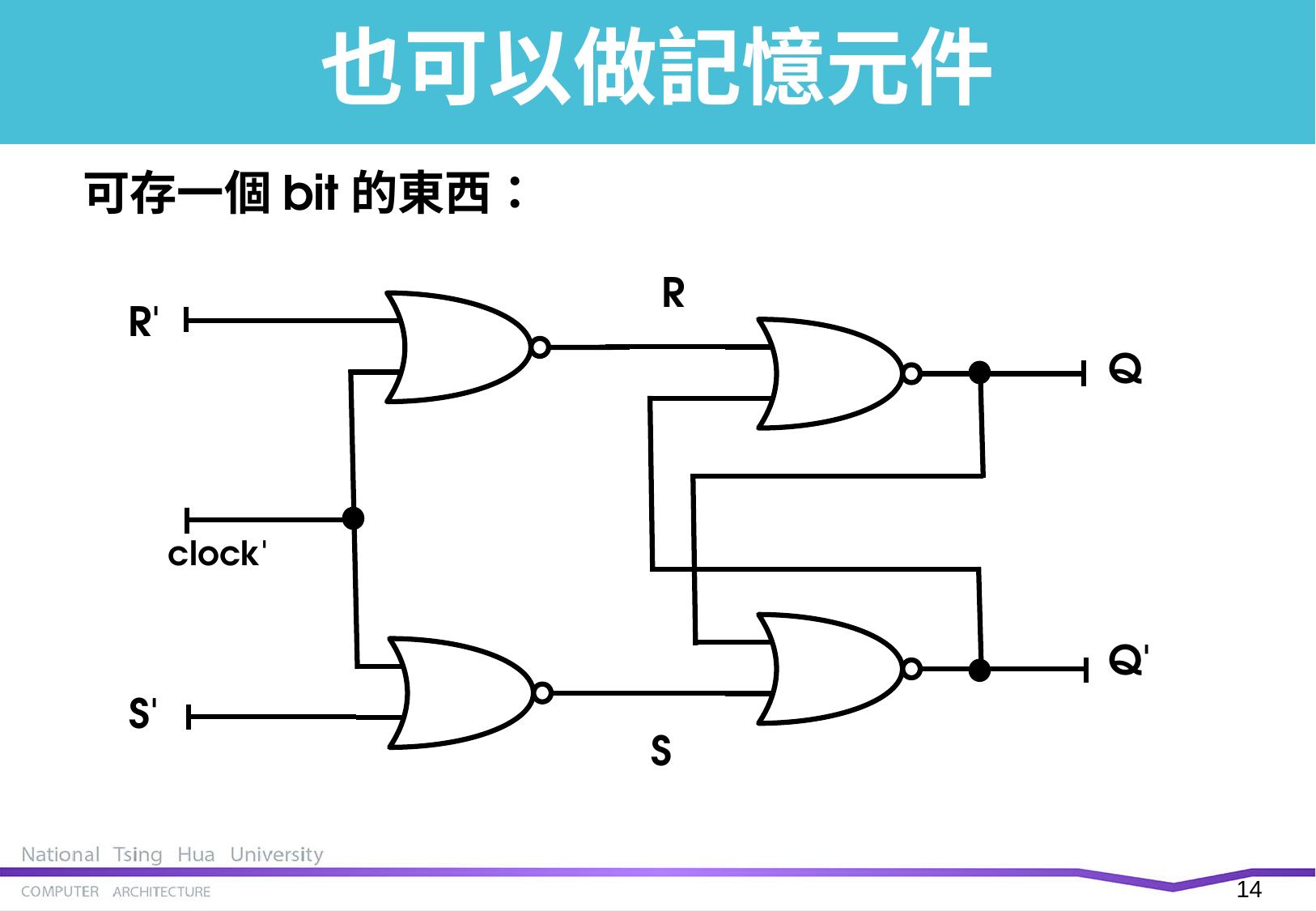

# 也可以做記憶元件
可存一個bit的東西：
R
R'

Q

clock'

Q'

S'
S
14